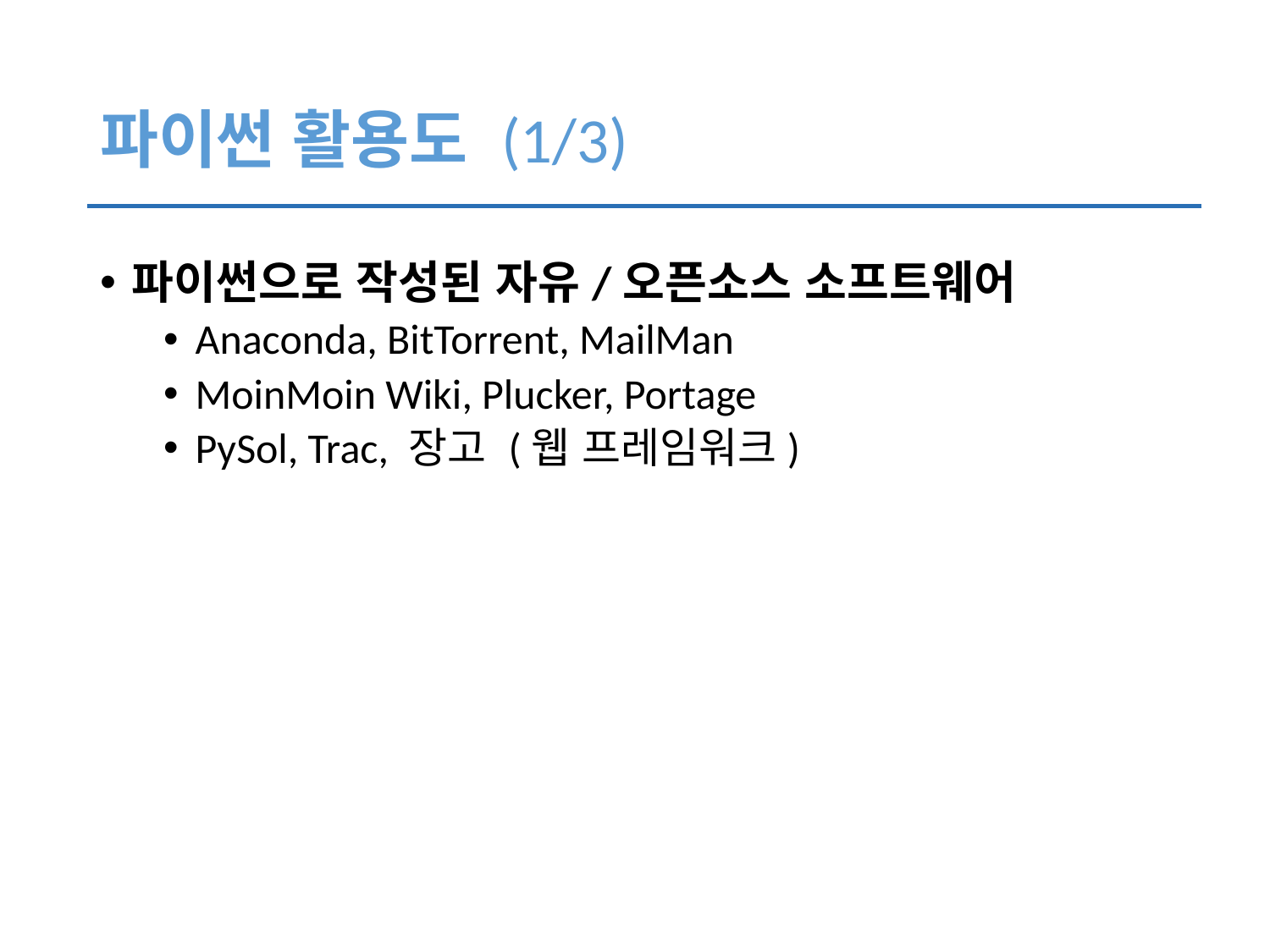

# 파이썬 활용도 (1/3)
파이썬으로 작성된 자유/오픈소스 소프트웨어
Anaconda, BitTorrent, MailMan
MoinMoin Wiki, Plucker, Portage
PySol, Trac, 장고 (웹 프레임워크)